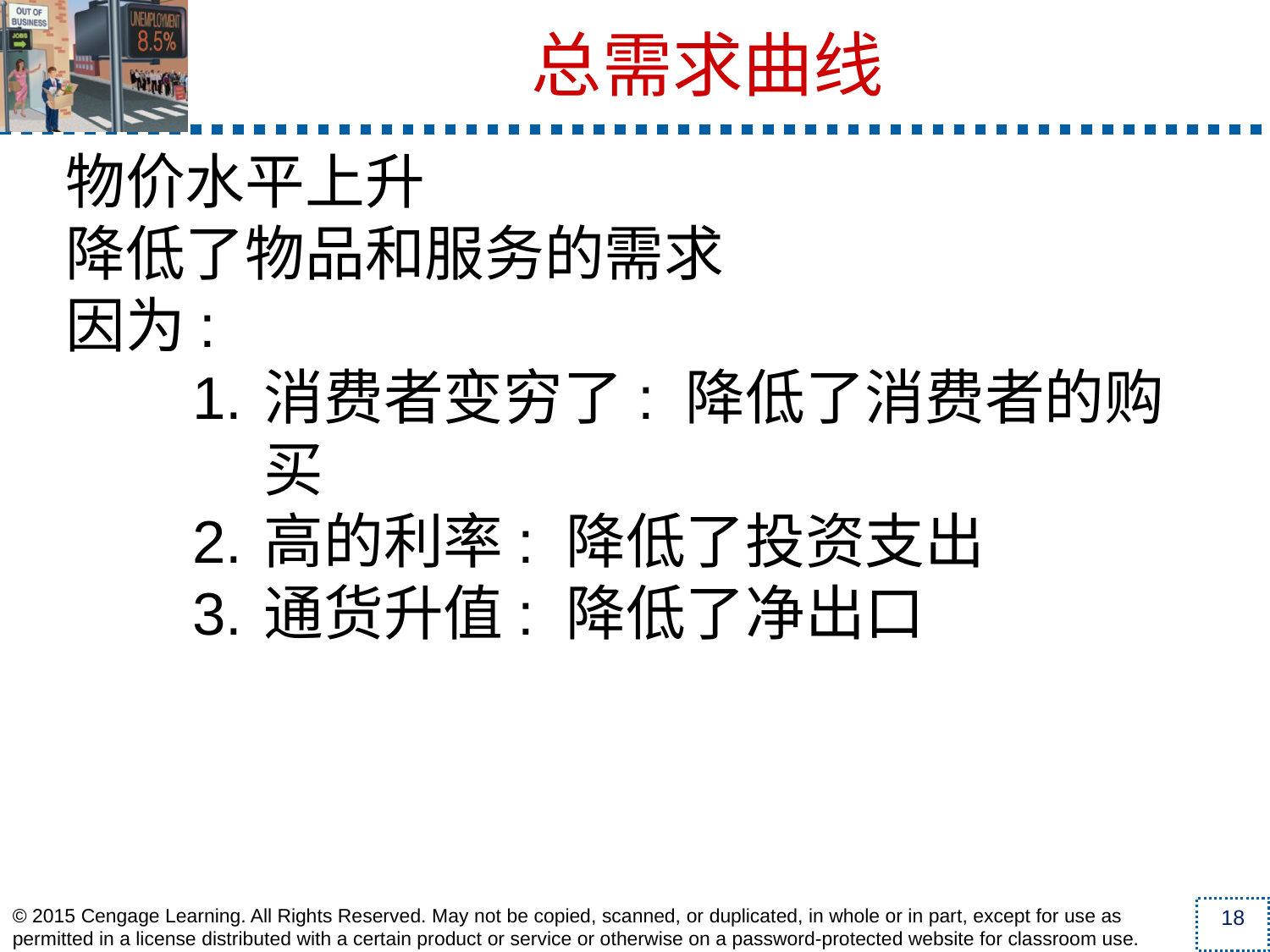

总需求曲线
物价水平上升
降低了物品和服务的需求
因为:
消费者变穷了: 降低了消费者的购买
高的利率: 降低了投资支出
通货升值: 降低了净出口
18
© 2015 Cengage Learning. All Rights Reserved. May not be copied, scanned, or duplicated, in whole or in part, except for use as permitted in a license distributed with a certain product or service or otherwise on a password-protected website for classroom use.